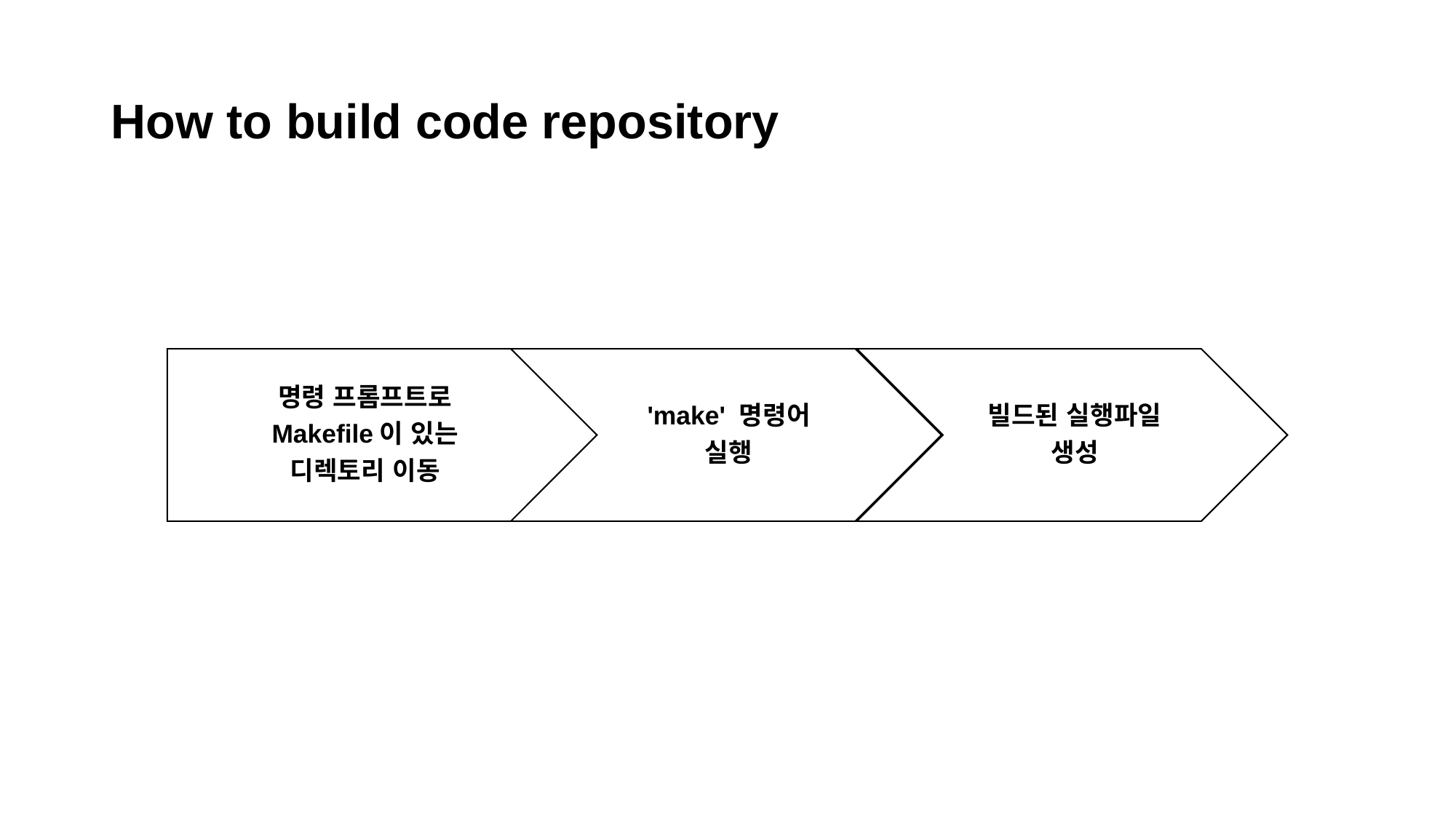

# How to build code repository
명령 프롬프트로
Makefile이 있는
디렉토리 이동
'make' 명령어
실행
빌드된 실행파일
생성